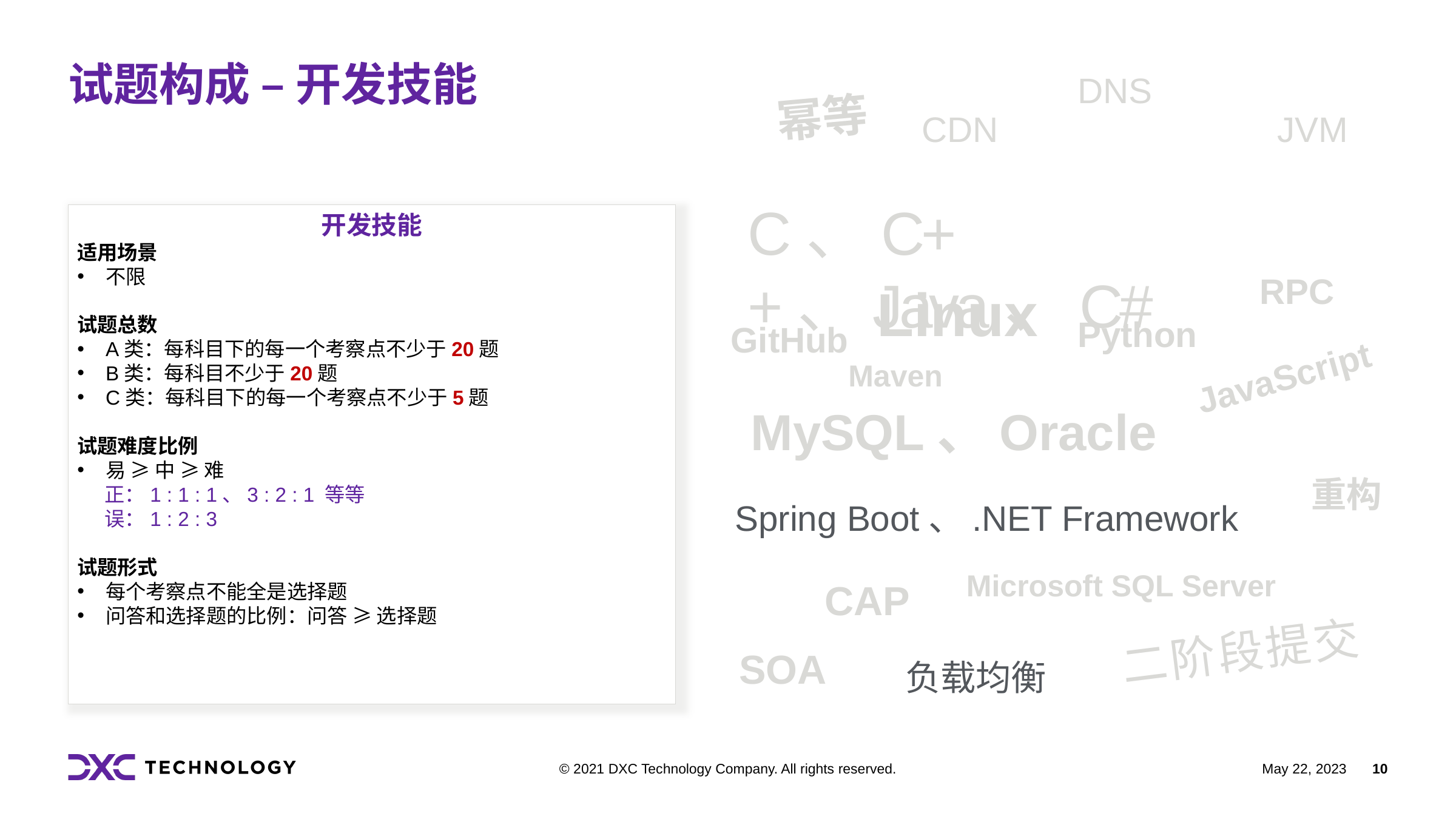

DNS
幂等
CDN
JVM
C、C++、Java、C#
RPC
Linux
Python
GitHub
JavaScript
Maven
MySQL、Oracle
重构
Spring Boot、.NET Framework
Microsoft SQL Server
CAP
二 阶 段 提 交
SOA
负载均衡
# 试题构成 – 开发技能
开发技能
适用场景
不限

试题总数
A类：每科目下的每一个考察点不少于20题
B类：每科目不少于20题
C类：每科目下的每一个考察点不少于5题

试题难度比例
易 ≥ 中 ≥ 难
     正：1 : 1 : 1、3 : 2 : 1 等等
     误：1 : 2 : 3

试题形式
每个考察点不能全是选择题
问答和选择题的比例：问答 ≥ 选择题